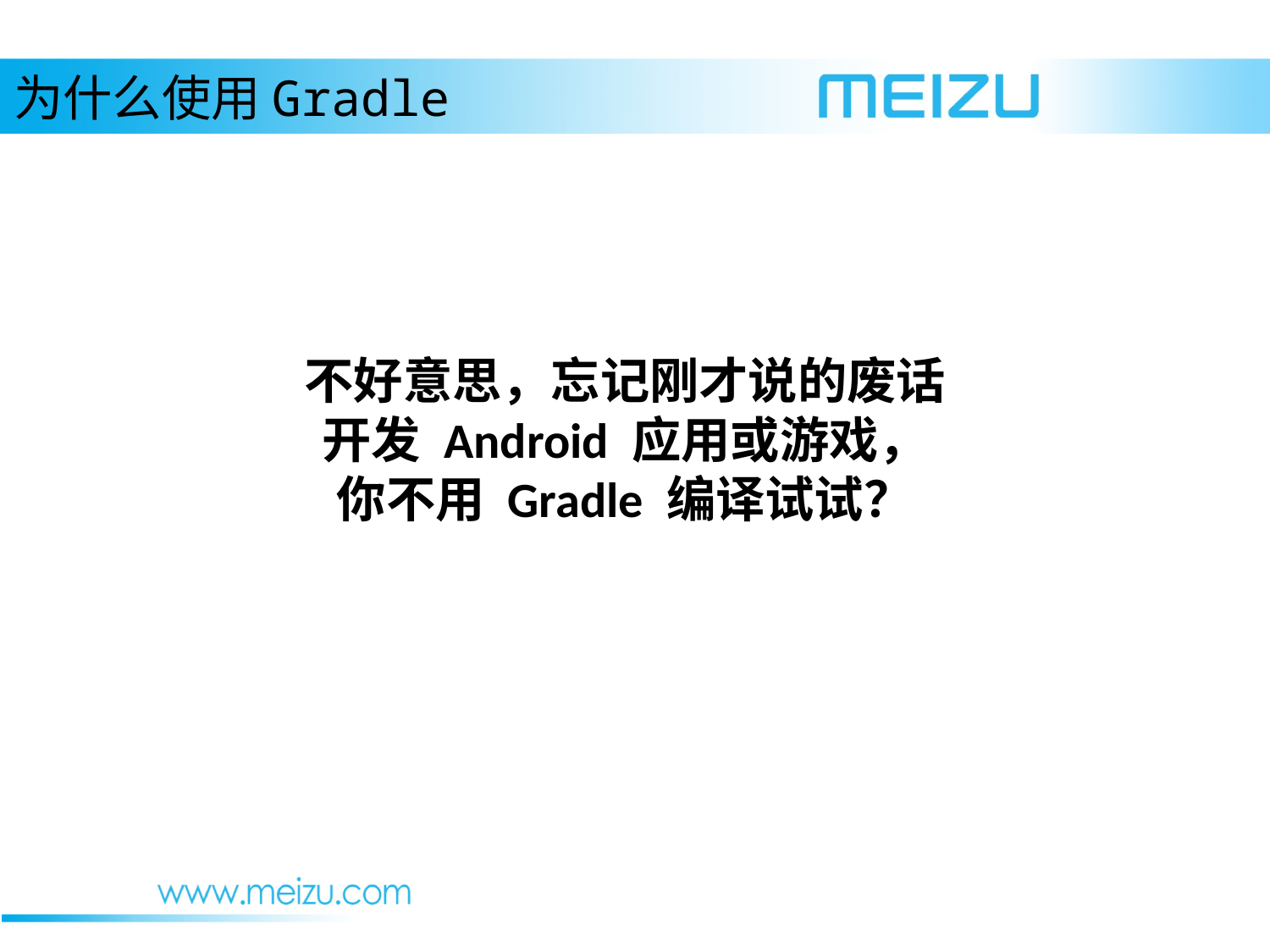

为什么使用Gradle
不好意思，忘记刚才说的废话
开发 Android 应用或游戏，
你不用 Gradle 编译试试？